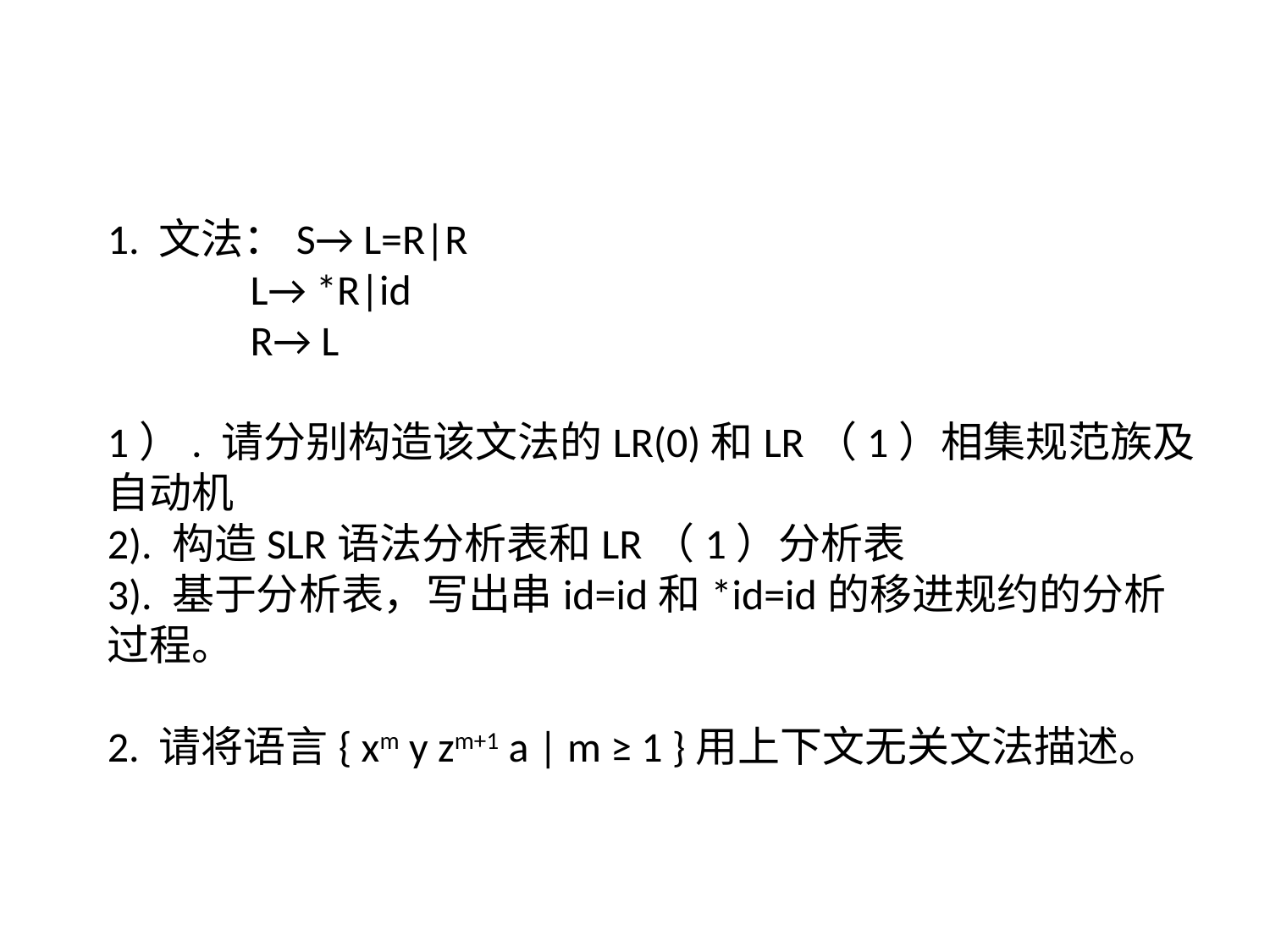

1. 文法：S→ L=R|R
               L→ *R|id
               R→ L

1）. 请分别构造该文法的LR(0)和LR（1）相集规范族及自动机
2). 构造SLR语法分析表和LR（1）分析表
3). 基于分析表，写出串id=id和*id=id的移进规约的分析过程。

2. 请将语言{ xm y zm+1 a | m ≥ 1 }用上下文无关文法描述。